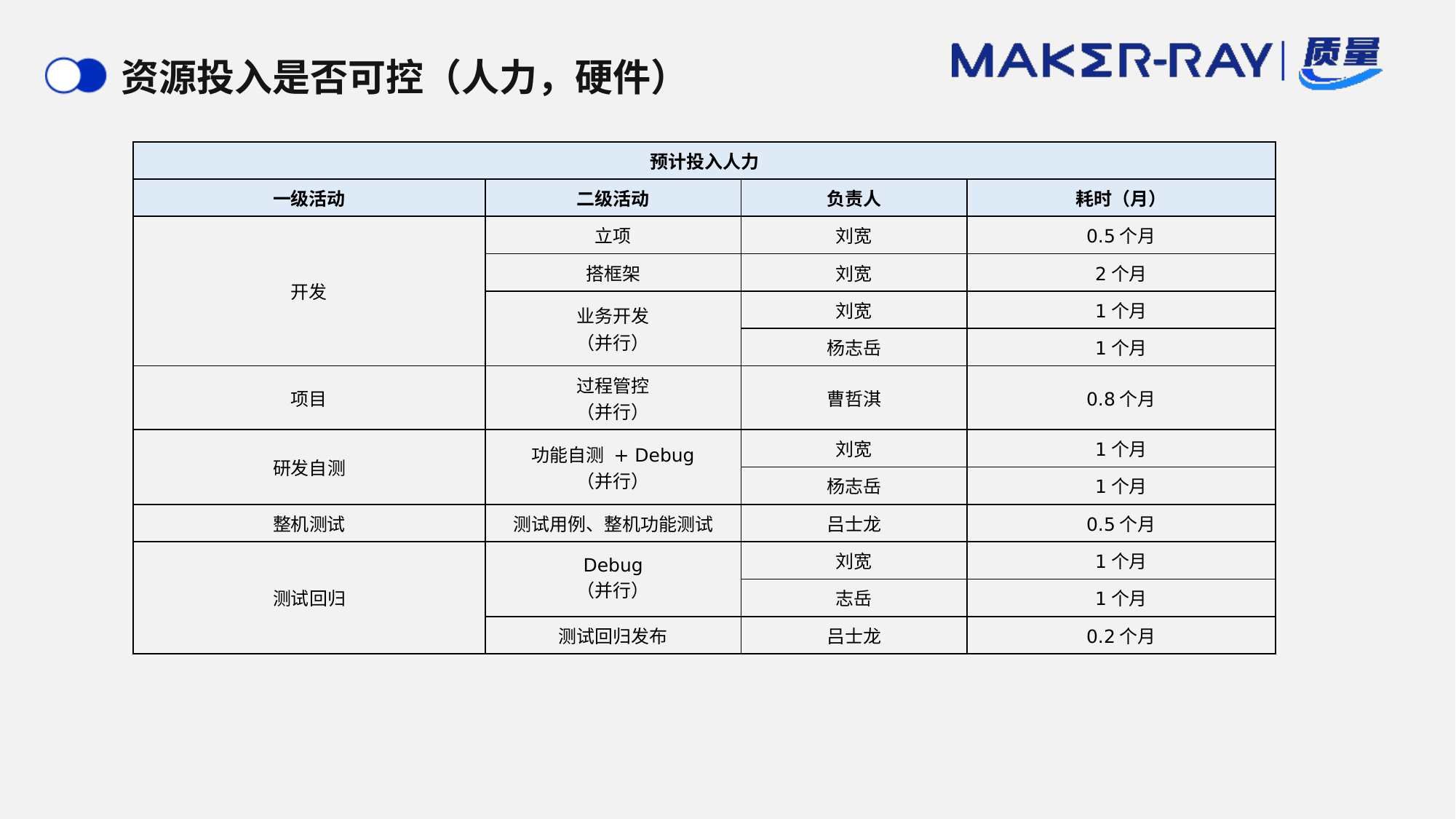

# 资源投入是否可控（人力，硬件）
| 预计投入人力 |  |  |  |
| --- | --- | --- | --- |
| 一级活动 | 二级活动 | 负责人 | 耗时（月） |
| 开发 | 立项 | 刘宽 | 0.5个月 |
|  | 搭框架 | 刘宽 | 2个月 |
|  | 业务开发 （并行） | 刘宽 | 1个月 |
|  |  | 杨志岳 | 1个月 |
| 项目 | 过程管控 （并行） | 曹哲淇 | 0.8个月 |
| 研发自测 | 功能自测 + Debug （并行） | 刘宽 | 1个月 |
|  |  | 杨志岳 | 1个月 |
| 整机测试 | 测试用例、整机功能测试 | 吕士龙 | 0.5个月 |
| 测试回归 | Debug （并行） | 刘宽 | 1个月 |
|  |  | 志岳 | 1个月 |
|  | 测试回归发布 | 吕士龙 | 0.2个月 |